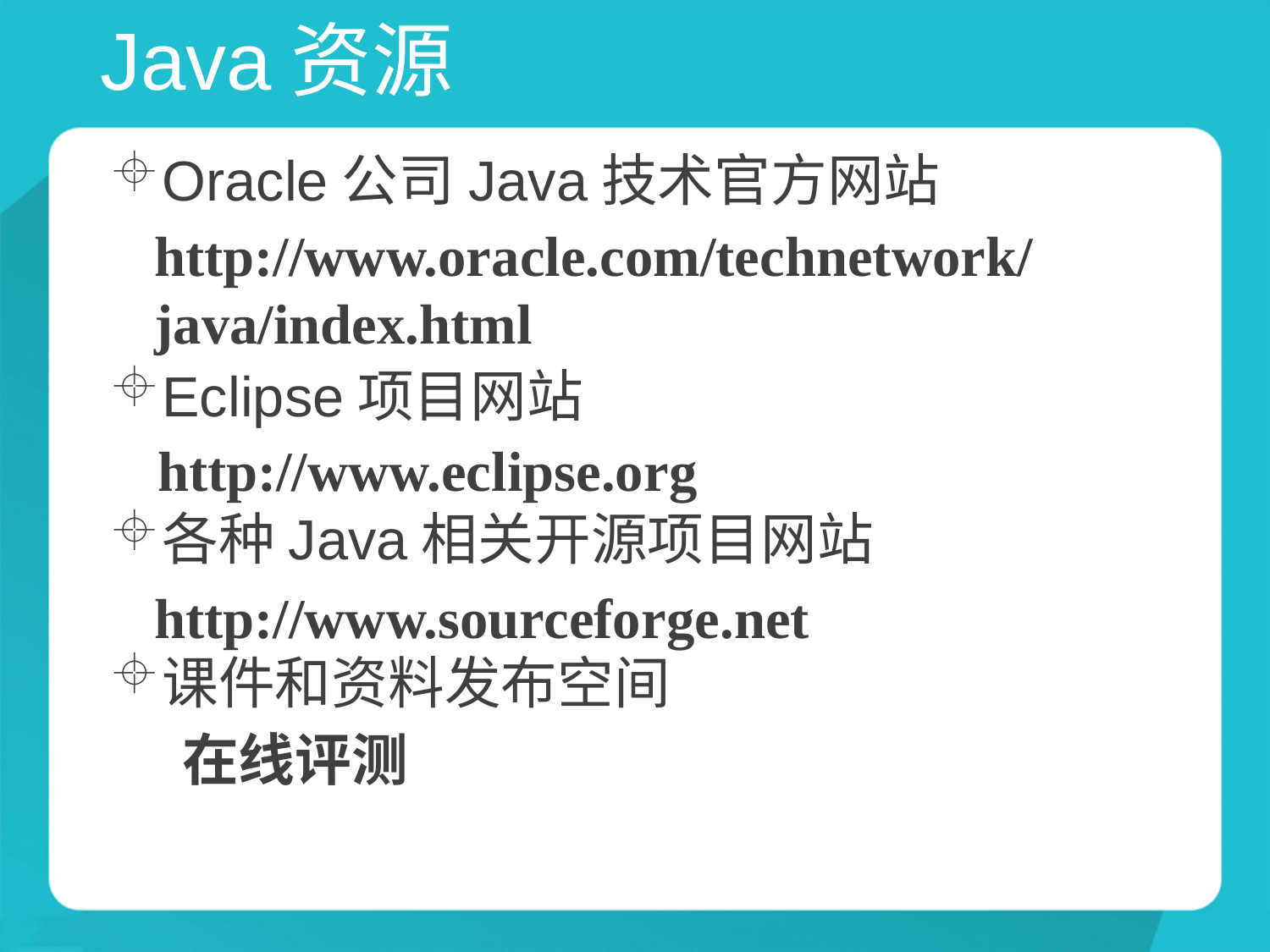

# Java资源
Oracle公司Java技术官方网站

Eclipse项目网站

各种Java相关开源项目网站

课件和资料发布空间
http://www.oracle.com/technetwork/java/index.html
http://www.eclipse.org
http://www.sourceforge.net
 在线评测